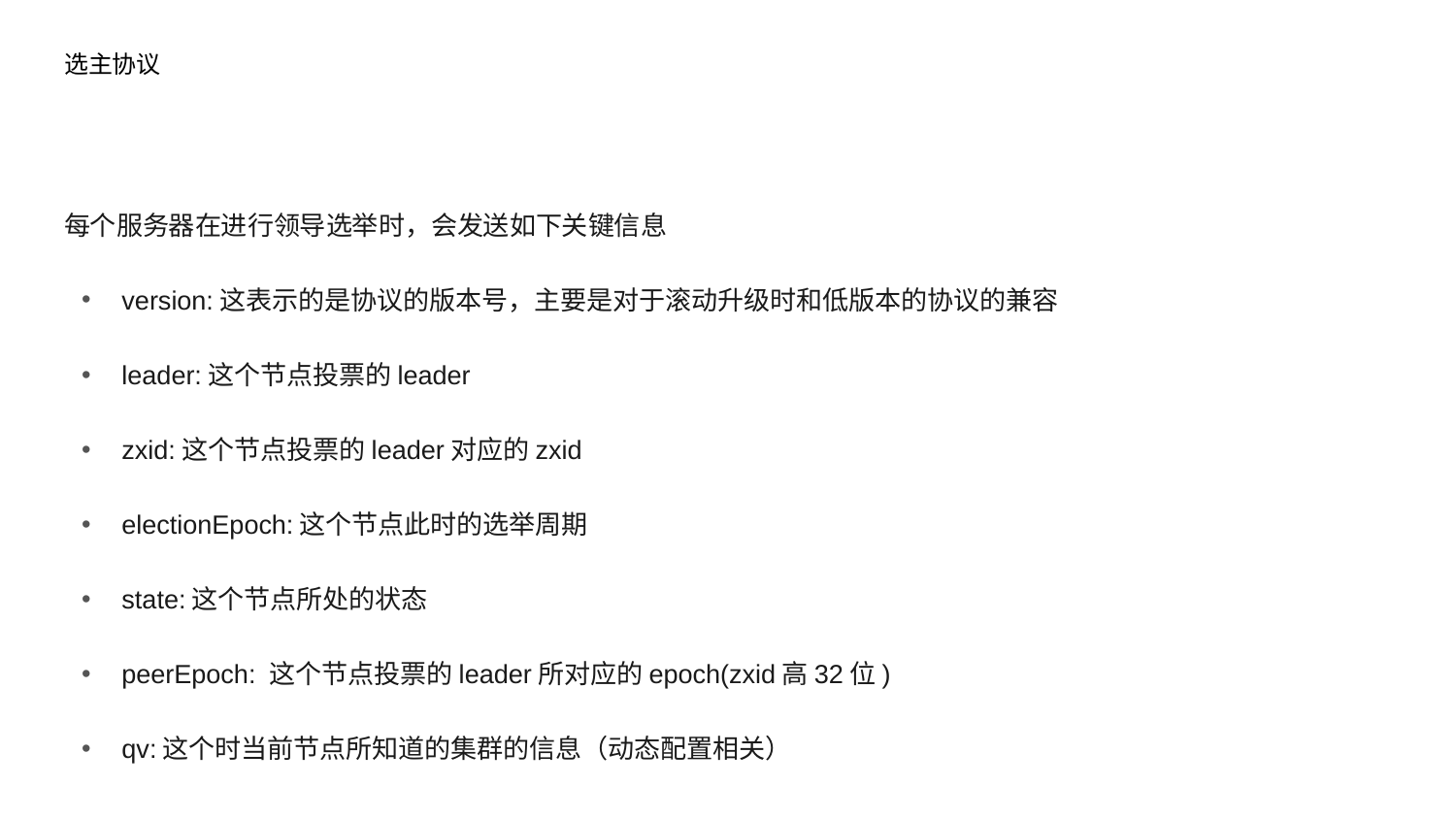

# 选主协议

每个服务器在进行领导选举时，会发送如下关键信息
version:这表示的是协议的版本号，主要是对于滚动升级时和低版本的协议的兼容
leader:这个节点投票的leader
zxid:这个节点投票的leader对应的zxid
electionEpoch:这个节点此时的选举周期
state:这个节点所处的状态
peerEpoch: 这个节点投票的leader所对应的epoch(zxid高32位)
qv:这个时当前节点所知道的集群的信息（动态配置相关）